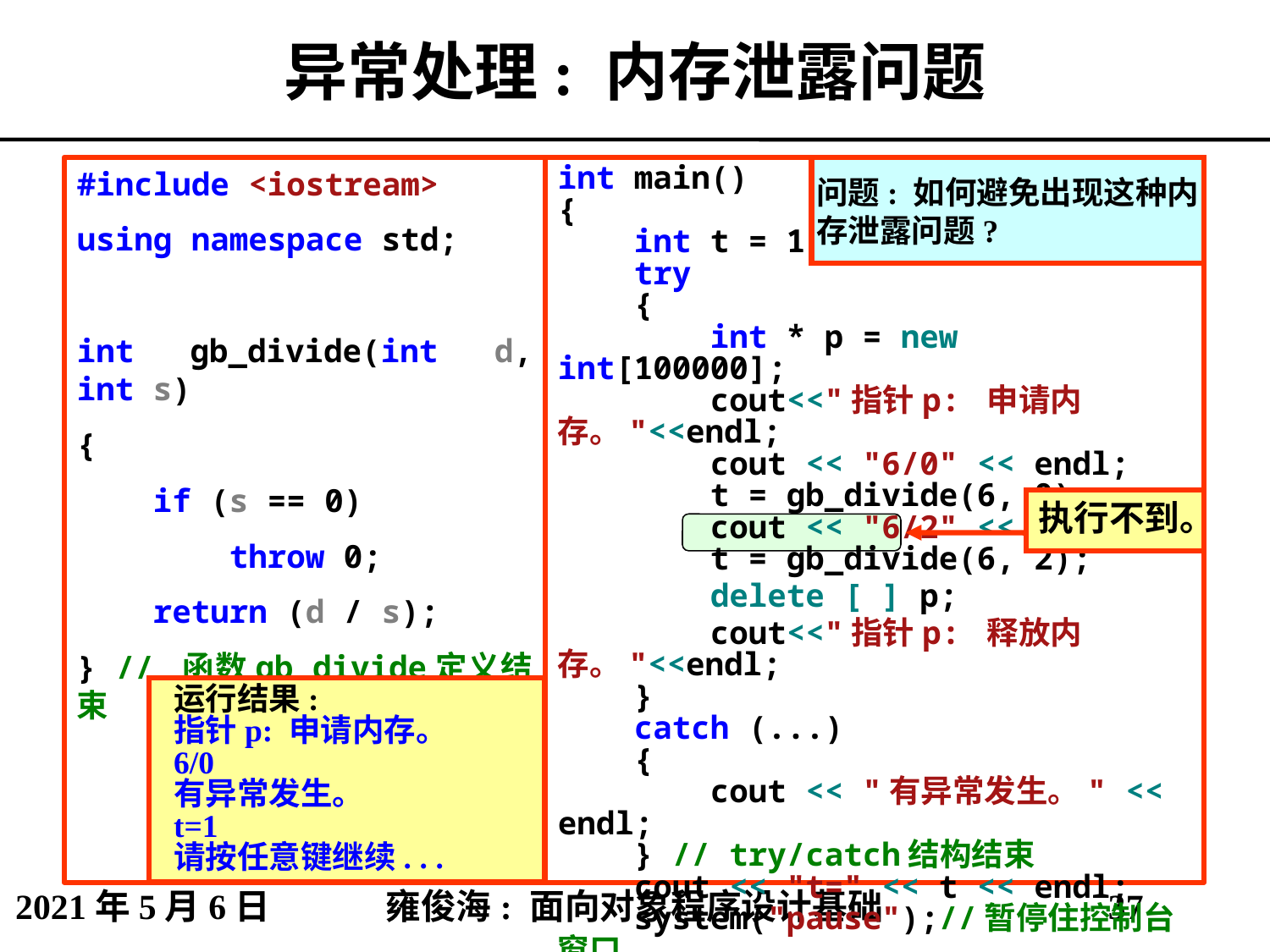

# 异常处理: 内存泄露问题

#include <iostream>
using namespace std;

int gb_divide(int d, int s)
{
    if (s == 0)
        throw 0;
    return (d / s);
} // 函数gb_divide定义结束
int main()
{
    int t = 1;
    try
    {
        int * p = new int[100000];
        cout<<"指针p: 申请内存。"<<endl;
        cout << "6/0" << endl;
        t = gb_divide(6, 0);
        cout << "6/2" << endl;
        t = gb_divide(6, 2);
        delete [ ] p;
        cout<<"指针p: 释放内存。"<<endl;
    }
    catch (...)
    {
        cout << "有异常发生。" << endl;
    } // try/catch结构结束
    cout << "t=" << t << endl;
    system("pause");//暂停住控制台窗口
    return 0;//返回0表明程序运行成功
} // 函数main结束
问题: 如何避免出现这种内存泄露问题?
执行不到。

运行结果:
指针p: 申请内存。
6/0
有异常发生。
t=1
请按任意键继续. . .
2021年5月6日
雍俊海: 面向对象程序设计基础
37